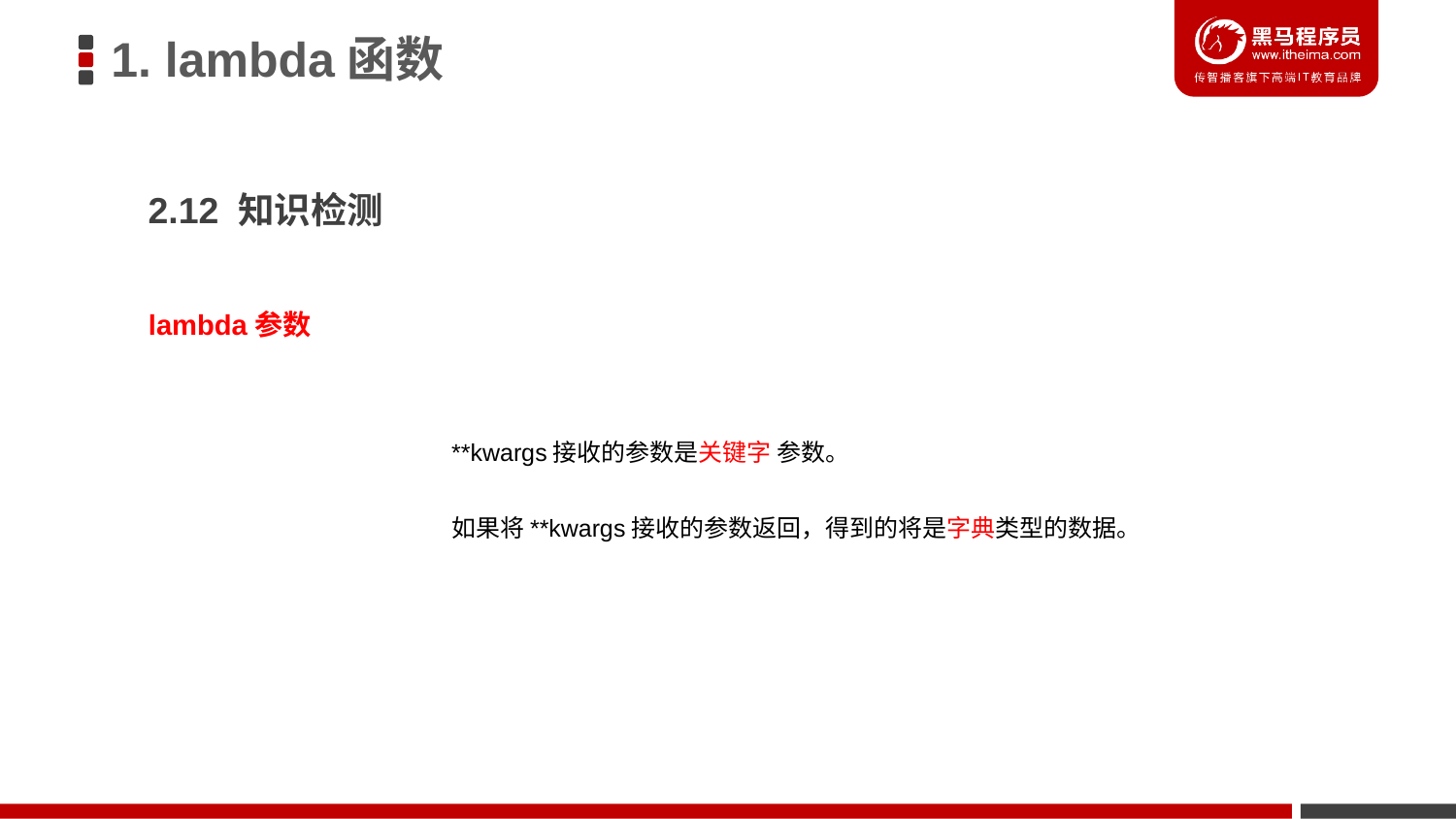

1. lambda函数
2.12 知识检测
lambda参数
	**kwargs接收的参数是关键字 参数。

	如果将**kwargs接收的参数返回，得到的将是字典类型的数据。